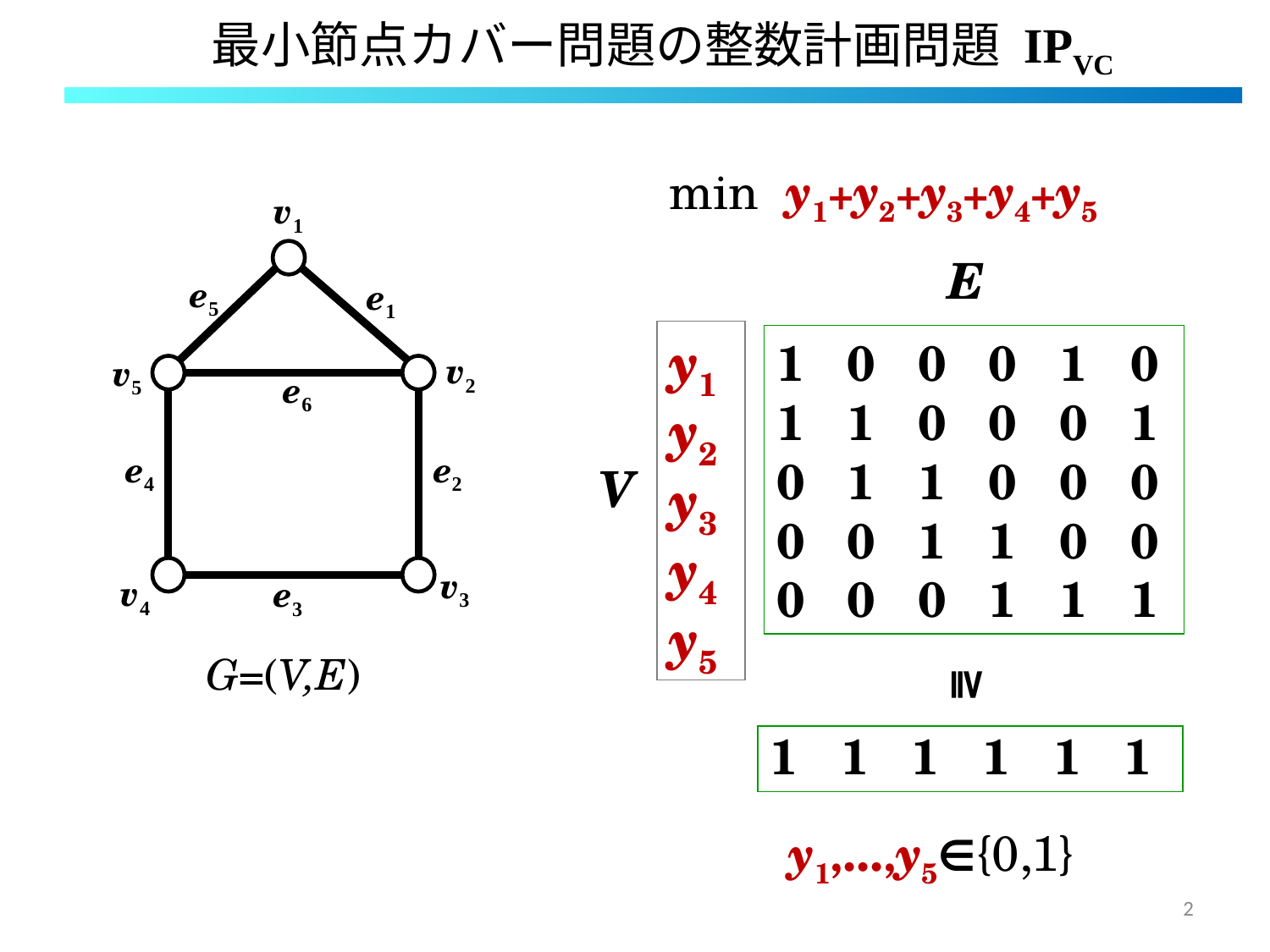

# 最小節点カバー問題の整数計画問題 IPVC

min  y1+y2+y3+y4+y5
 v1

E
 e5
 e1
y1
y2
y3
y4
y5
1   0   0   0   1   0
1   1   0   0   0   1
0   1   1   0   0   0
0   0   1   1   0   0
0   0   0   1   1   1
 v2
 v5

 e6
 e4
 e2
V
 v3

 v4
 e3
G=(V,E)
≧
1   1   1   1   1   1
y1,...,y5∈{0,1}
2